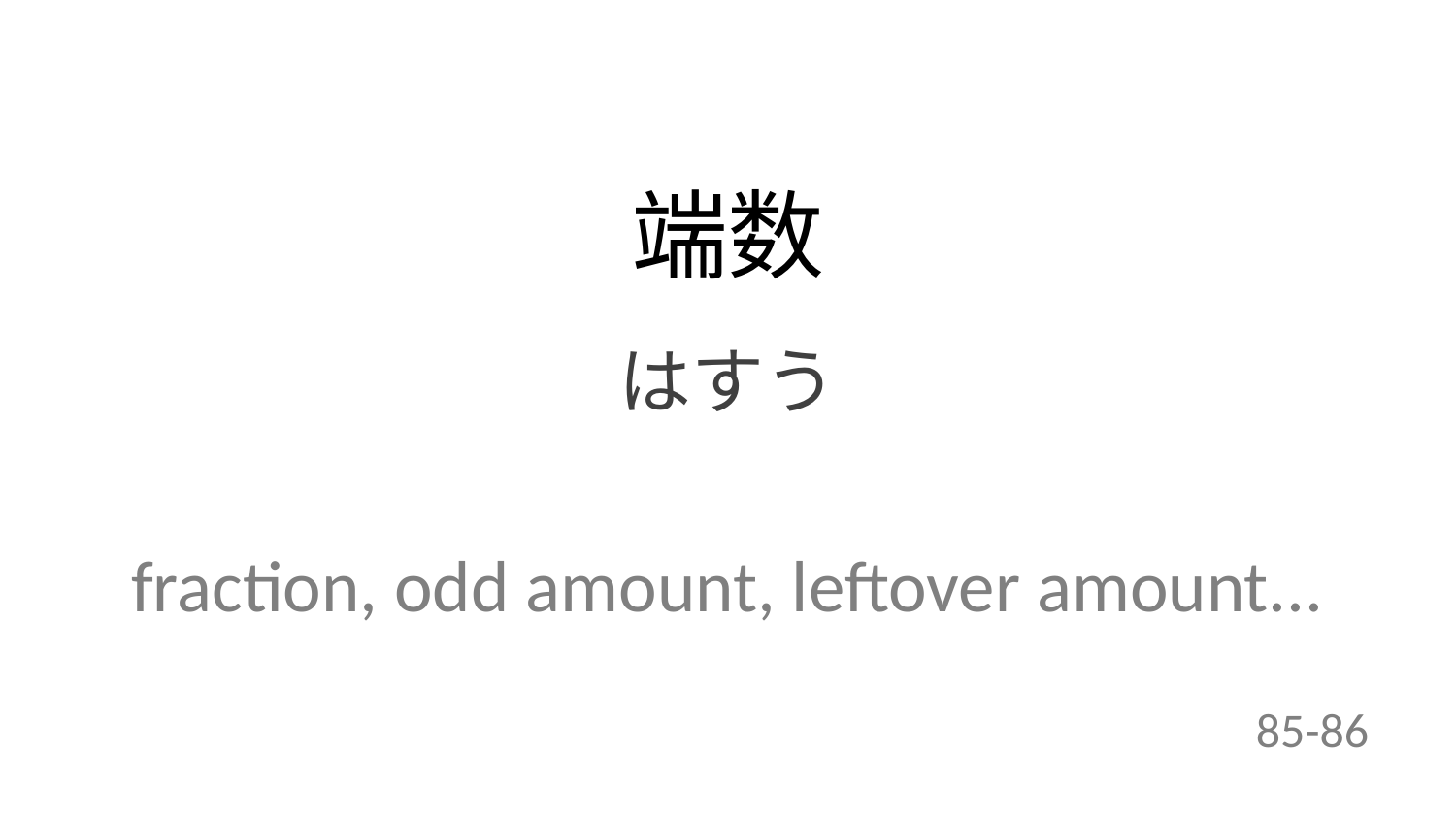

端数

はすう
fraction, odd amount, leftover amount...
85-86